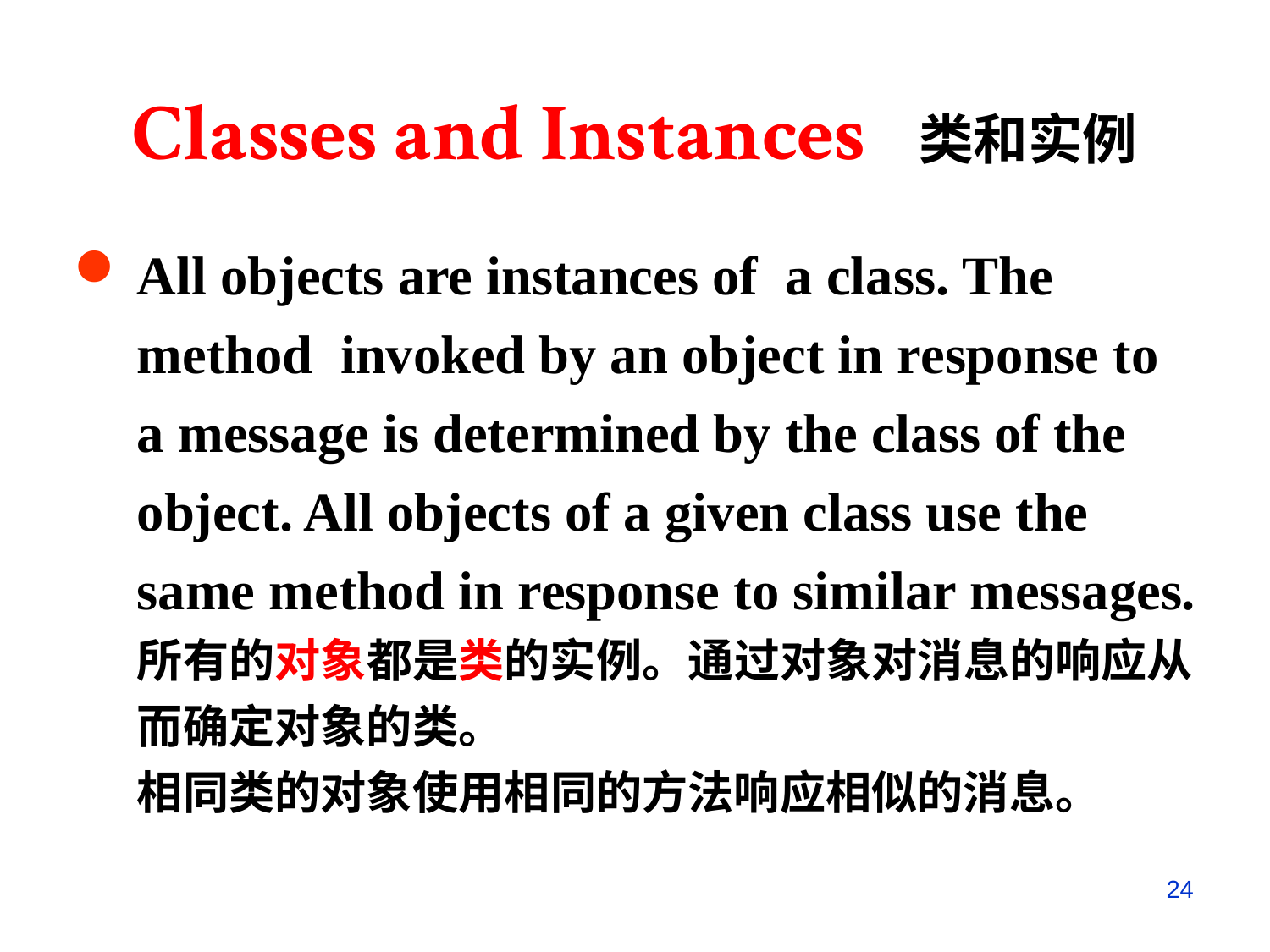

Classes and Instances  类和实例
All objects are instances of  a class. The method  invoked by an object in response to a message is determined by the class of the object. All objects of a given class use the same method in response to similar messages.
所有的对象都是类的实例。通过对象对消息的响应从而确定对象的类。
相同类的对象使用相同的方法响应相似的消息。
24